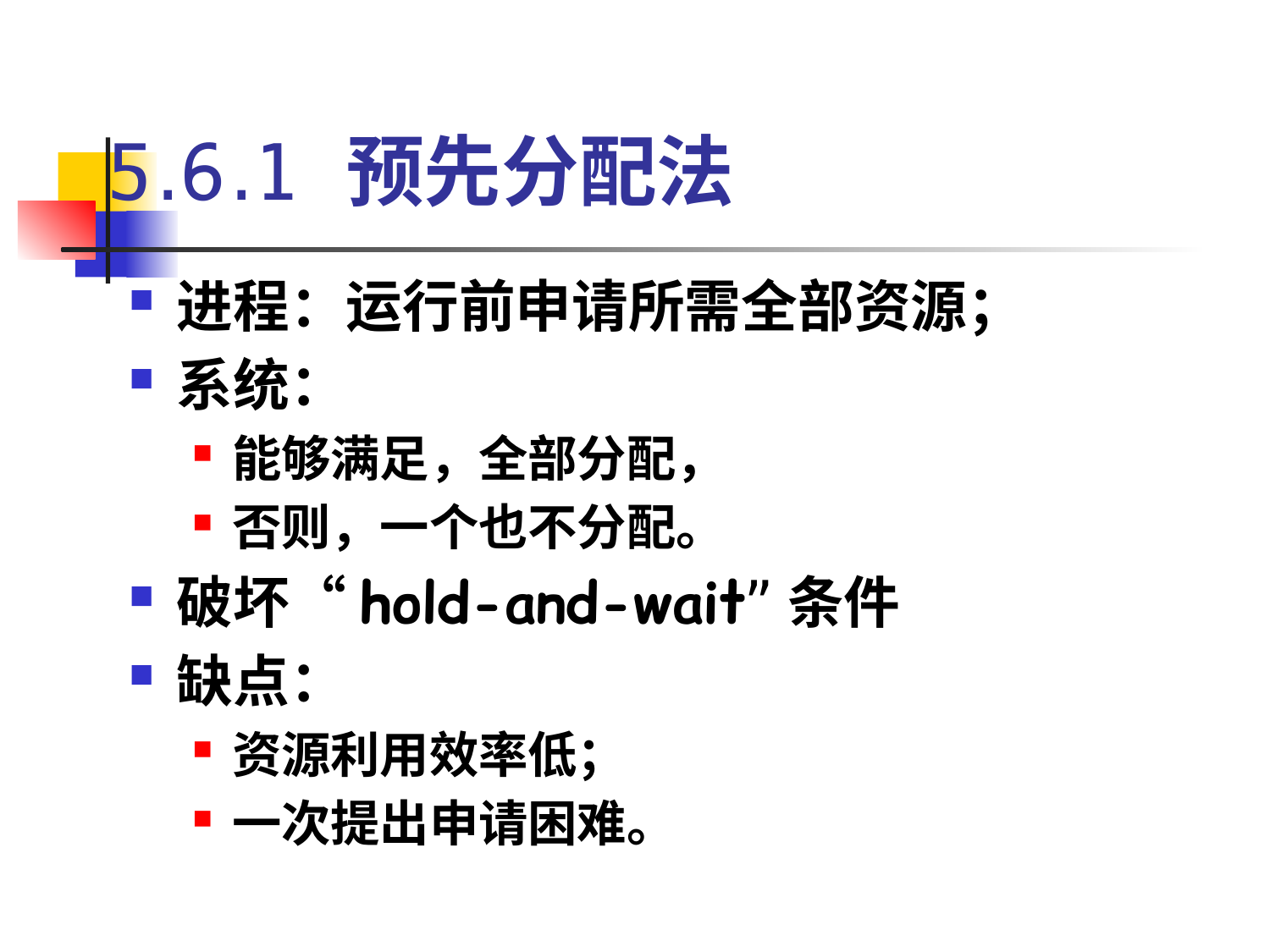

# 5.6.1 预先分配法
进程：运行前申请所需全部资源；
系统：
能够满足，全部分配，
否则，一个也不分配。
破坏“hold-and-wait”条件
缺点：
资源利用效率低；
一次提出申请困难。